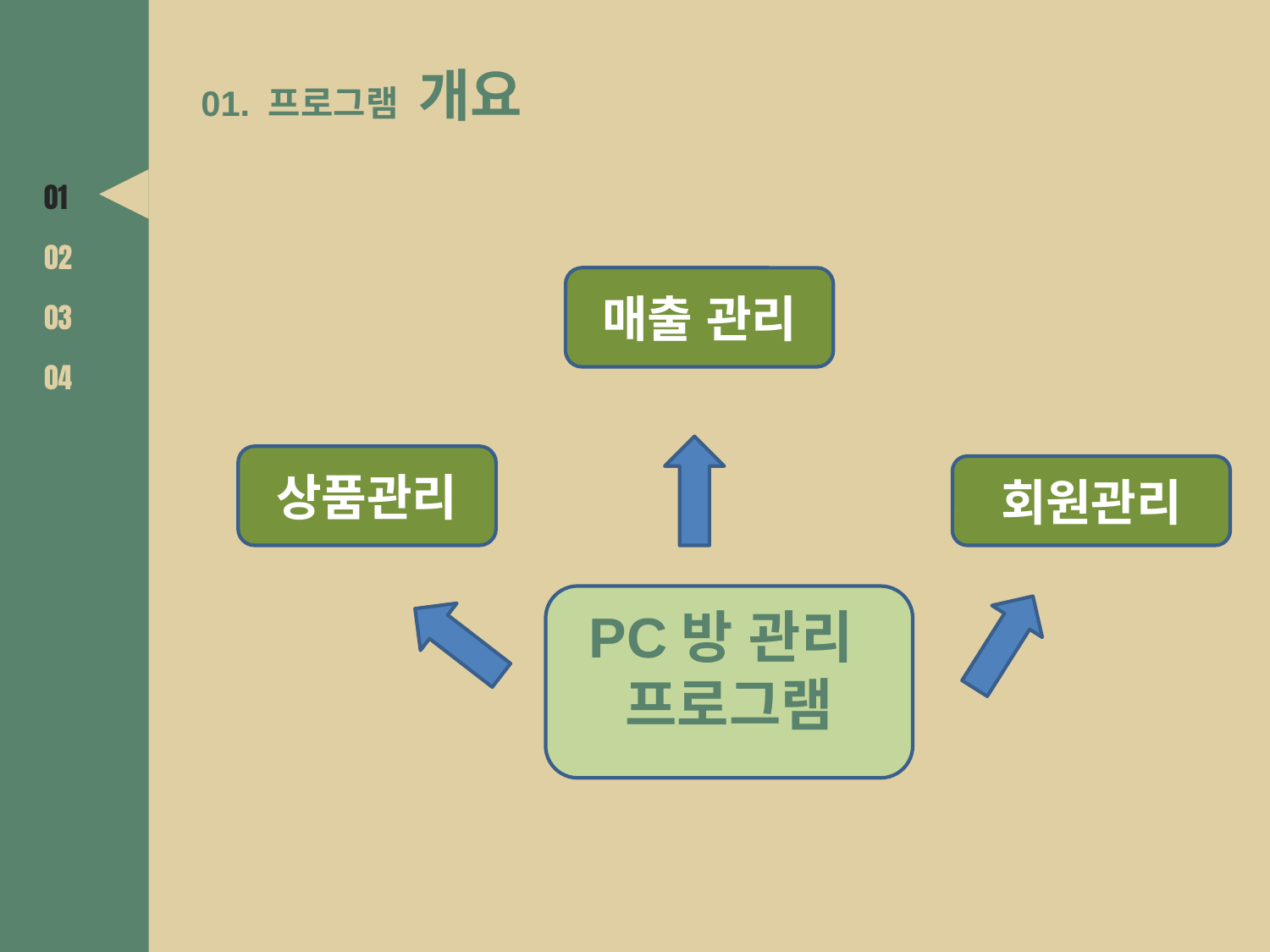

01. 프로그램  개요

01
02
매출 관리
03
04
상품관리
회원관리

PC방 관리
프로그램